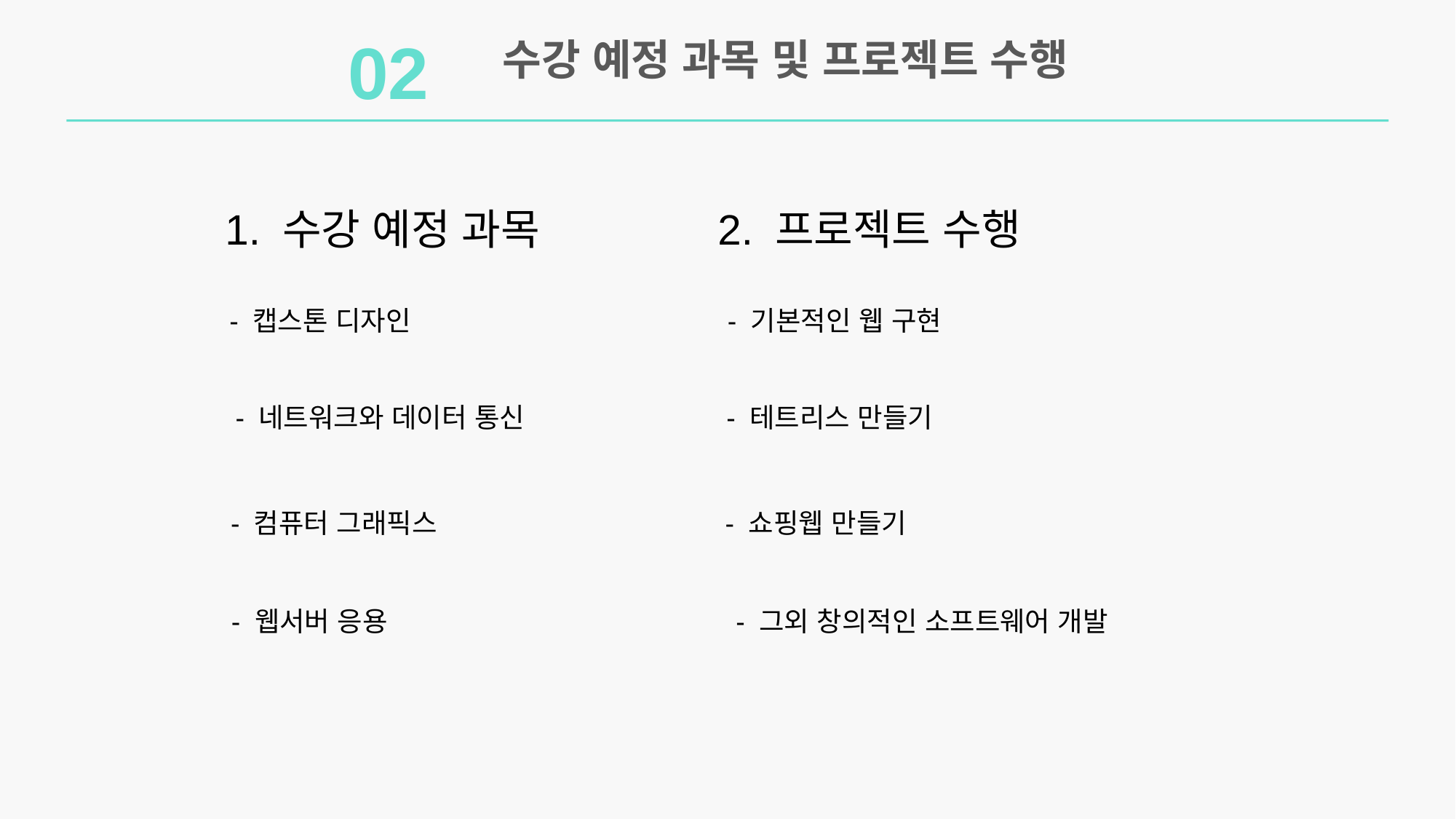

02
수강 예정 과목 및 프로젝트 수행

1. 수강 예정 과목
2. 프로젝트 수행
- 기본적인 웹 구현
- 캡스톤 디자인
- 테트리스 만들기
- 네트워크와 데이터 통신
- 쇼핑웹 만들기
- 컴퓨터 그래픽스
- 웹서버 응용
- 그외 창의적인 소프트웨어 개발